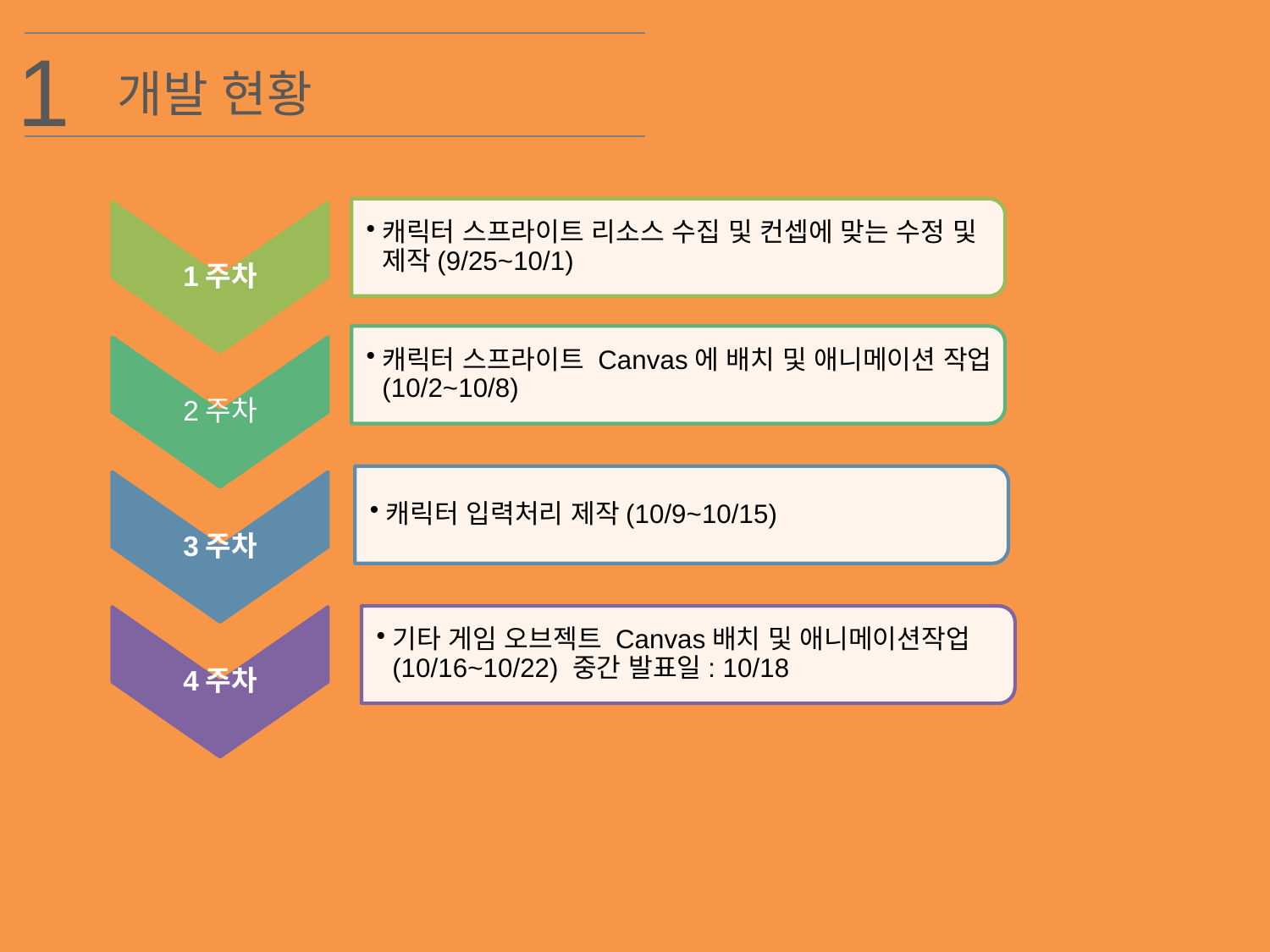

1
개발 현황
1주차
캐릭터 스프라이트 리소스 수집 및 컨셉에 맞는 수정 및 제작(9/25~10/1)
2주차
캐릭터 스프라이트 Canvas에 배치 및 애니메이션 작업(10/2~10/8)
3주차
캐릭터 입력처리 제작(10/9~10/15)
4주차
기타 게임 오브젝트 Canvas배치 및 애니메이션작업(10/16~10/22) 중간 발표일: 10/18